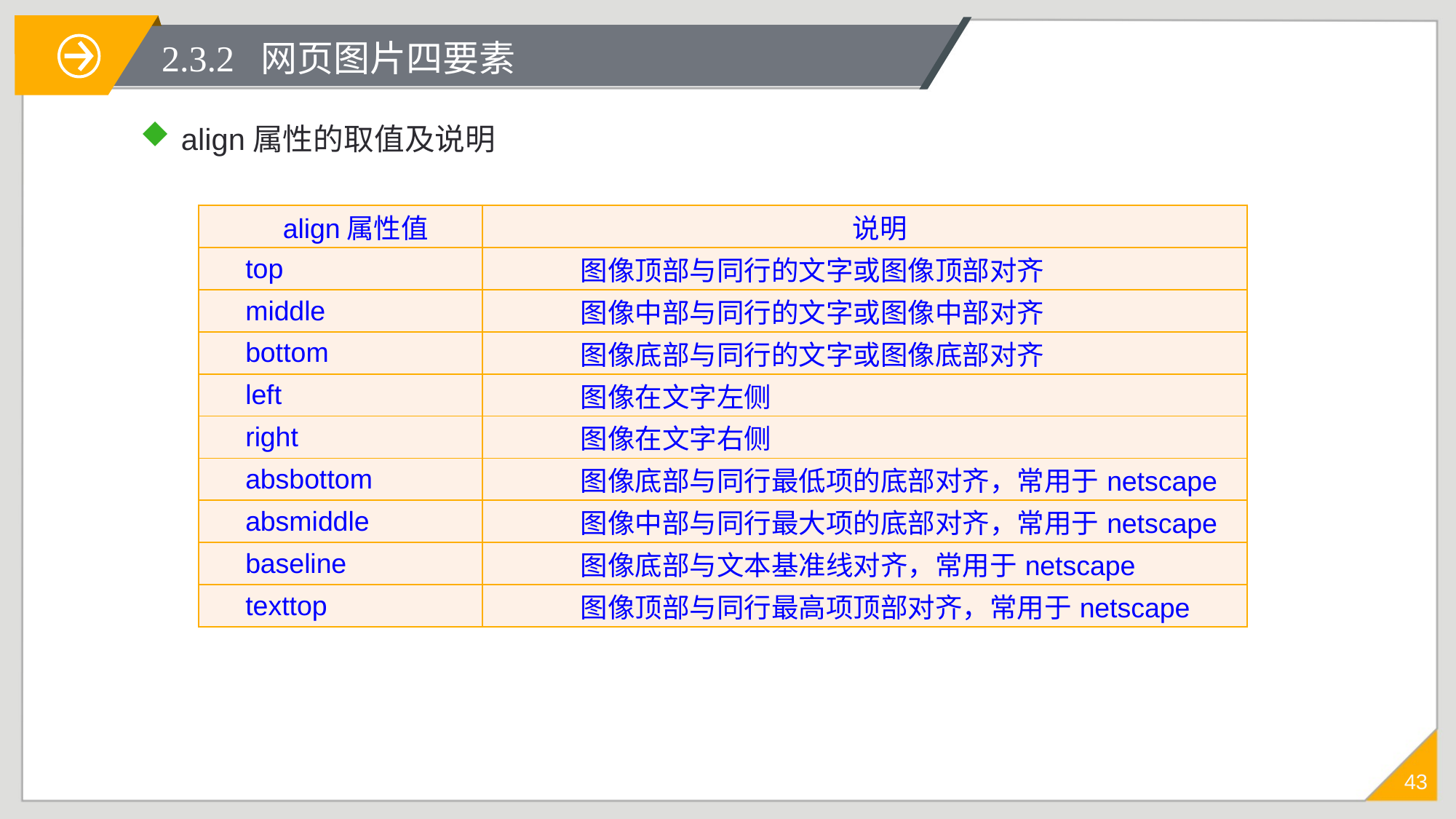

# 2.3.2  网页图片四要素
align属性的取值及说明

| align属性值 | 说明 |
| --- | --- |
| top | 图像顶部与同行的文字或图像顶部对齐 |
| middle | 图像中部与同行的文字或图像中部对齐 |
| bottom | 图像底部与同行的文字或图像底部对齐 |
| left | 图像在文字左侧 |
| right | 图像在文字右侧 |
| absbottom | 图像底部与同行最低项的底部对齐，常用于netscape |
| absmiddle | 图像中部与同行最大项的底部对齐，常用于netscape |
| baseline | 图像底部与文本基准线对齐，常用于netscape |
| texttop | 图像顶部与同行最高项顶部对齐，常用于netscape |